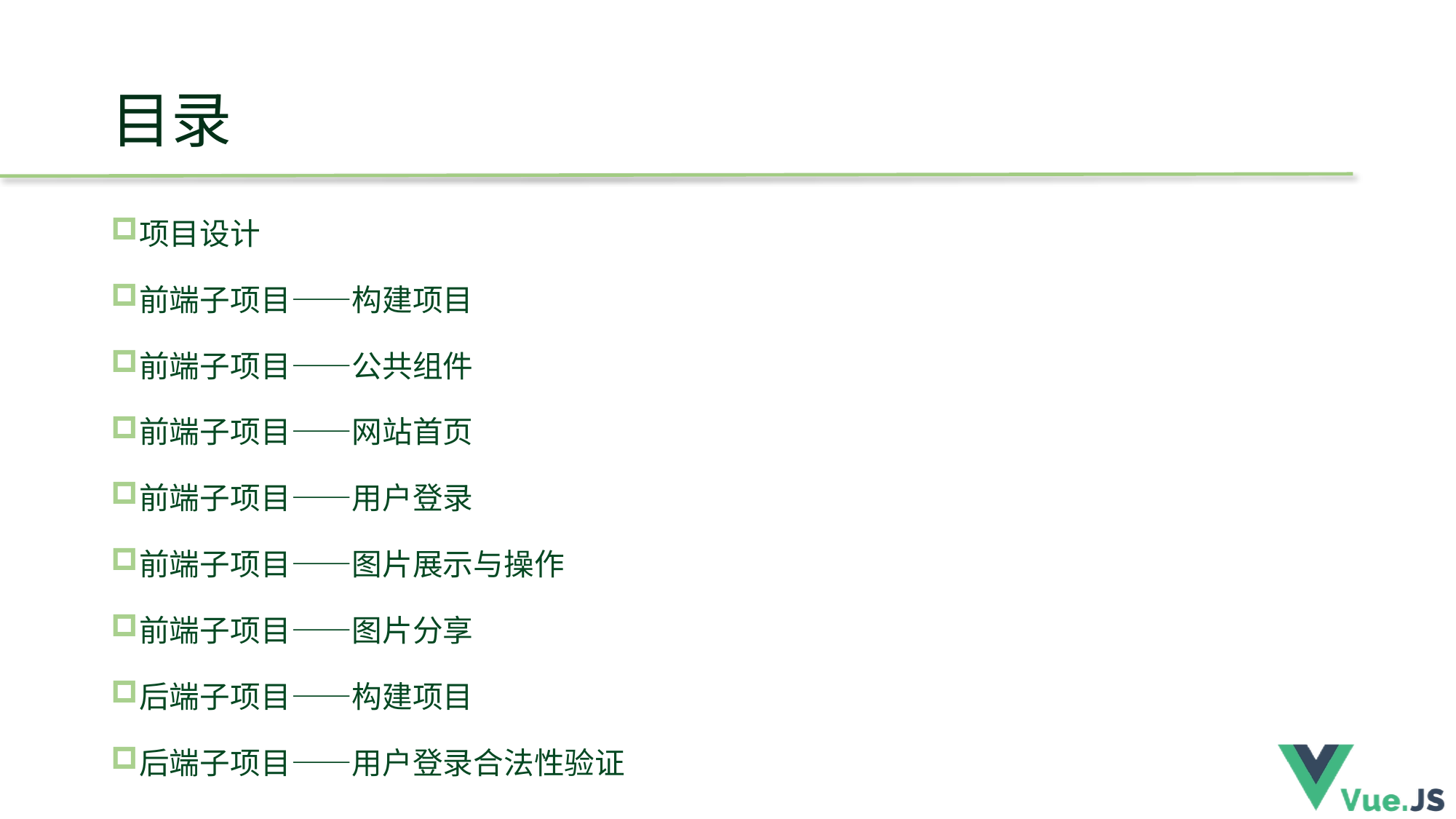

# 目录
项目设计
前端子项目——构建项目
前端子项目——公共组件
前端子项目——网站首页
前端子项目——用户登录
前端子项目——图片展示与操作
前端子项目——图片分享
后端子项目——构建项目
后端子项目——用户登录合法性验证